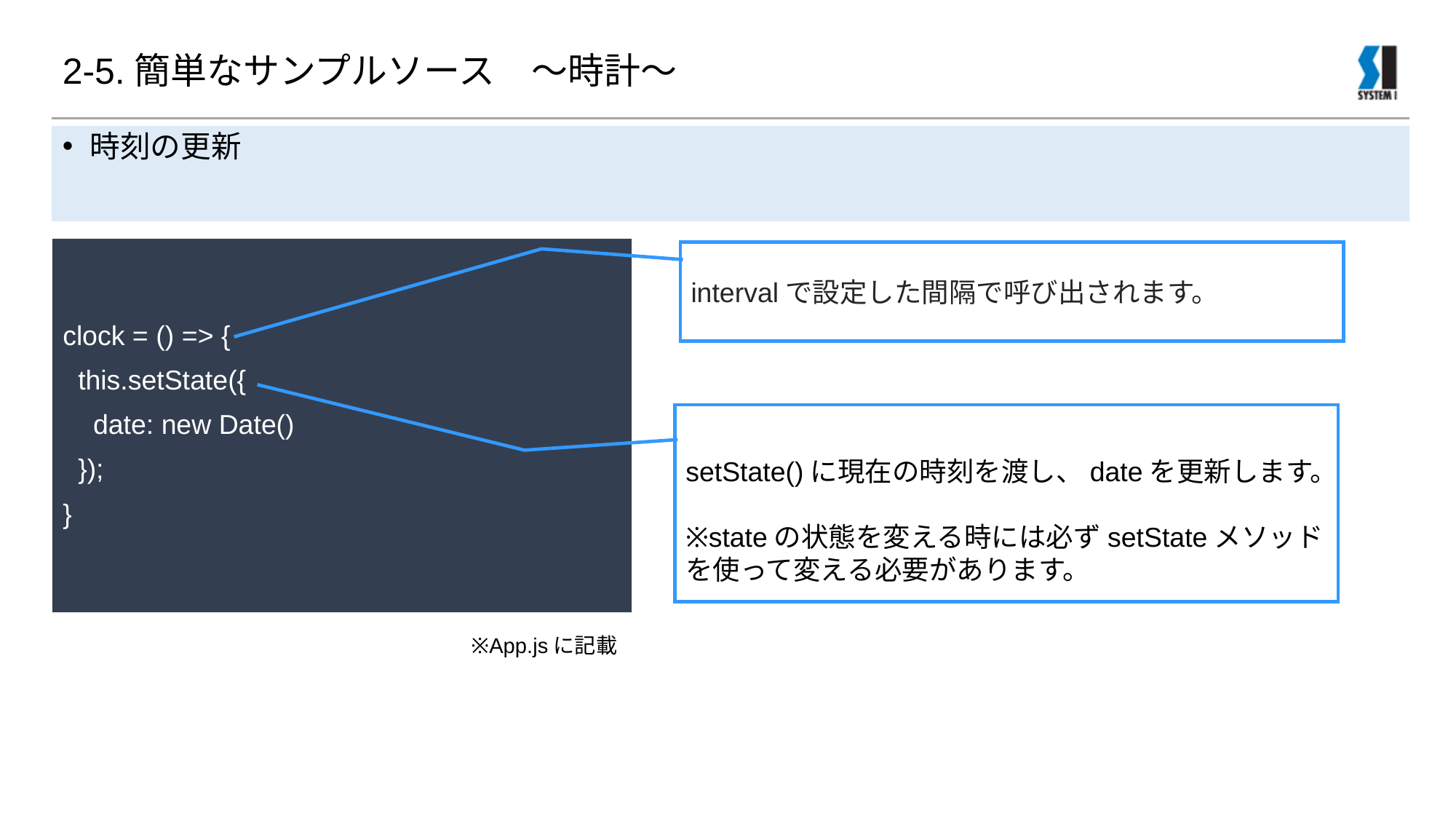

# 2-5.簡単なサンプルソース　～時計～
時刻の更新
clock = () => {
  this.setState({
    date: new Date()
  });
}
intervalで設定した間隔で呼び出されます。

setState()に現在の時刻を渡し、dateを更新します。

※stateの状態を変える時には必ずsetStateメソッドを使って変える必要があります。
※App.jsに記載